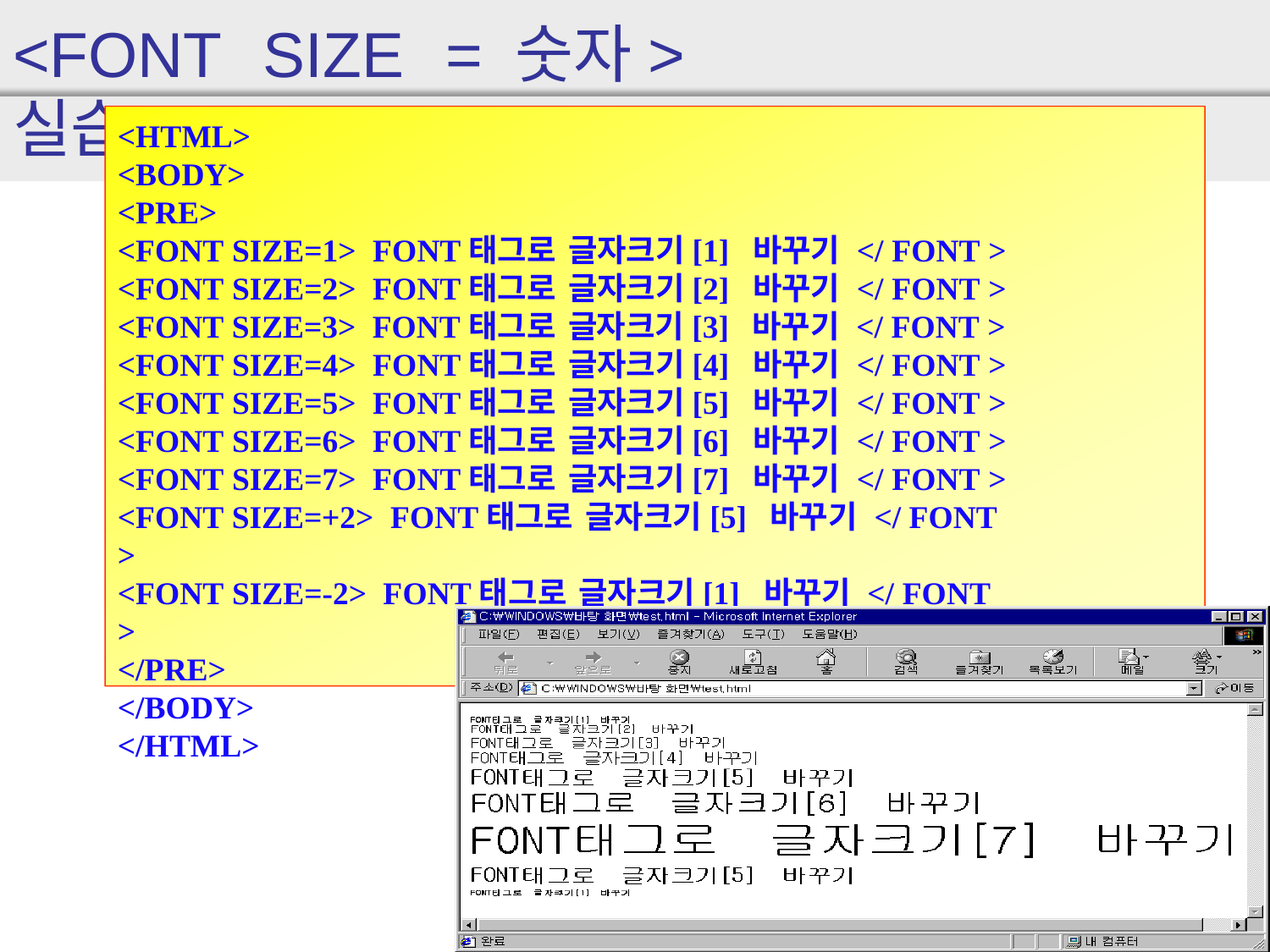

<FONT	SIZE	= 숫자>실습

<HTML>
<BODY>
<PRE>
<FONT SIZE=1>  FONT태그로 글자크기[1]  바꾸기 </ FONT >
<FONT SIZE=2>  FONT태그로 글자크기[2]  바꾸기 </ FONT >
<FONT SIZE=3>  FONT태그로 글자크기[3]  바꾸기 </ FONT >
<FONT SIZE=4>  FONT태그로 글자크기[4]  바꾸기 </ FONT >
<FONT SIZE=5>  FONT태그로 글자크기[5]  바꾸기 </ FONT >
<FONT SIZE=6>  FONT태그로 글자크기[6]  바꾸기 </ FONT >
<FONT SIZE=7>  FONT태그로 글자크기[7]  바꾸기 </ FONT >
<FONT SIZE=+2>  FONT태그로 글자크기[5]  바꾸기 </ FONT >
<FONT SIZE=-2>  FONT태그로 글자크기[1]  바꾸기 </ FONT >
</PRE>
</BODY>
</HTML>